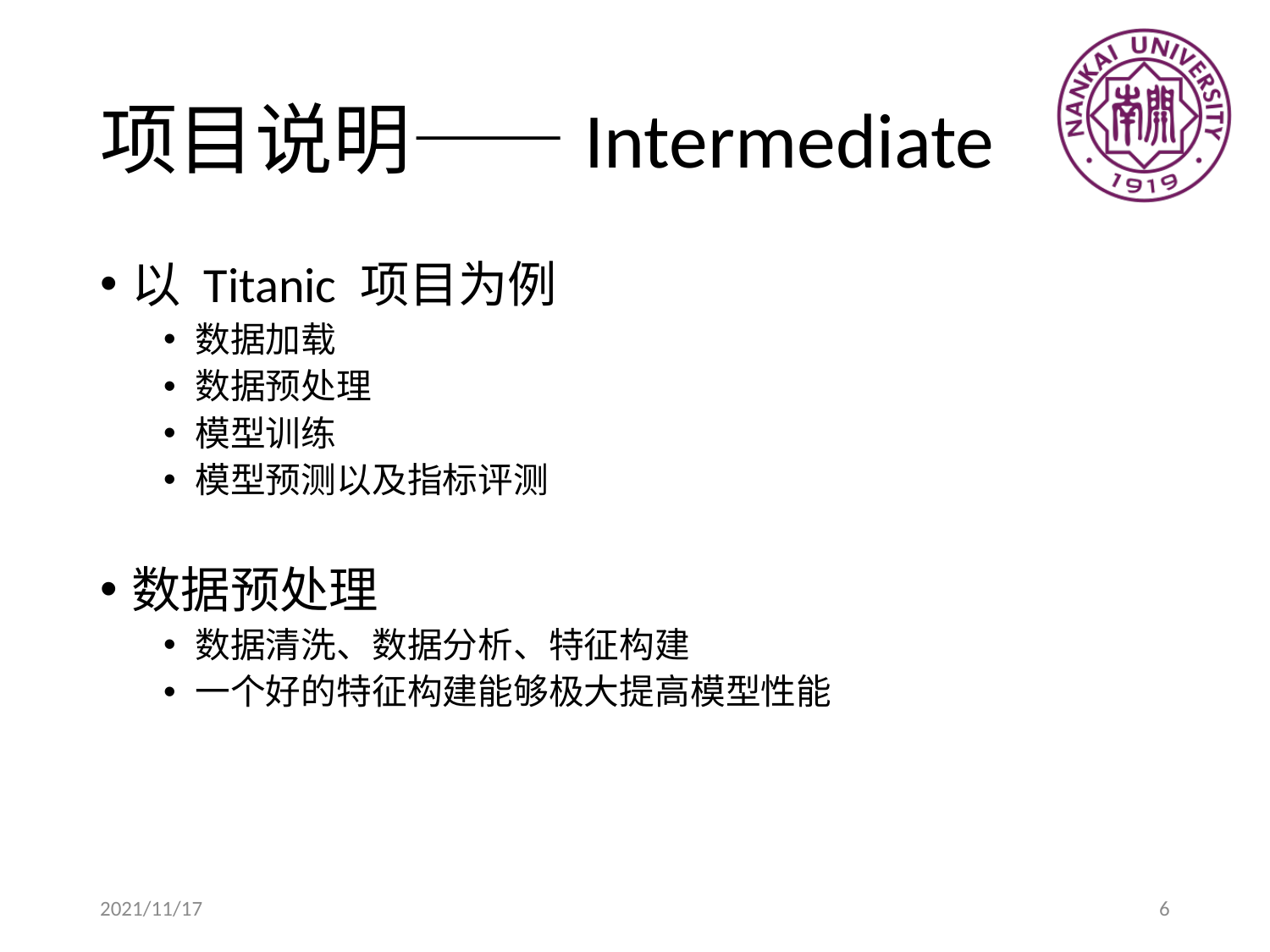

# 项目说明——Intermediate
以 Titanic 项目为例
数据加载
数据预处理
模型训练
模型预测以及指标评测

数据预处理
数据清洗、数据分析、特征构建
一个好的特征构建能够极大提高模型性能

2021/11/17
6